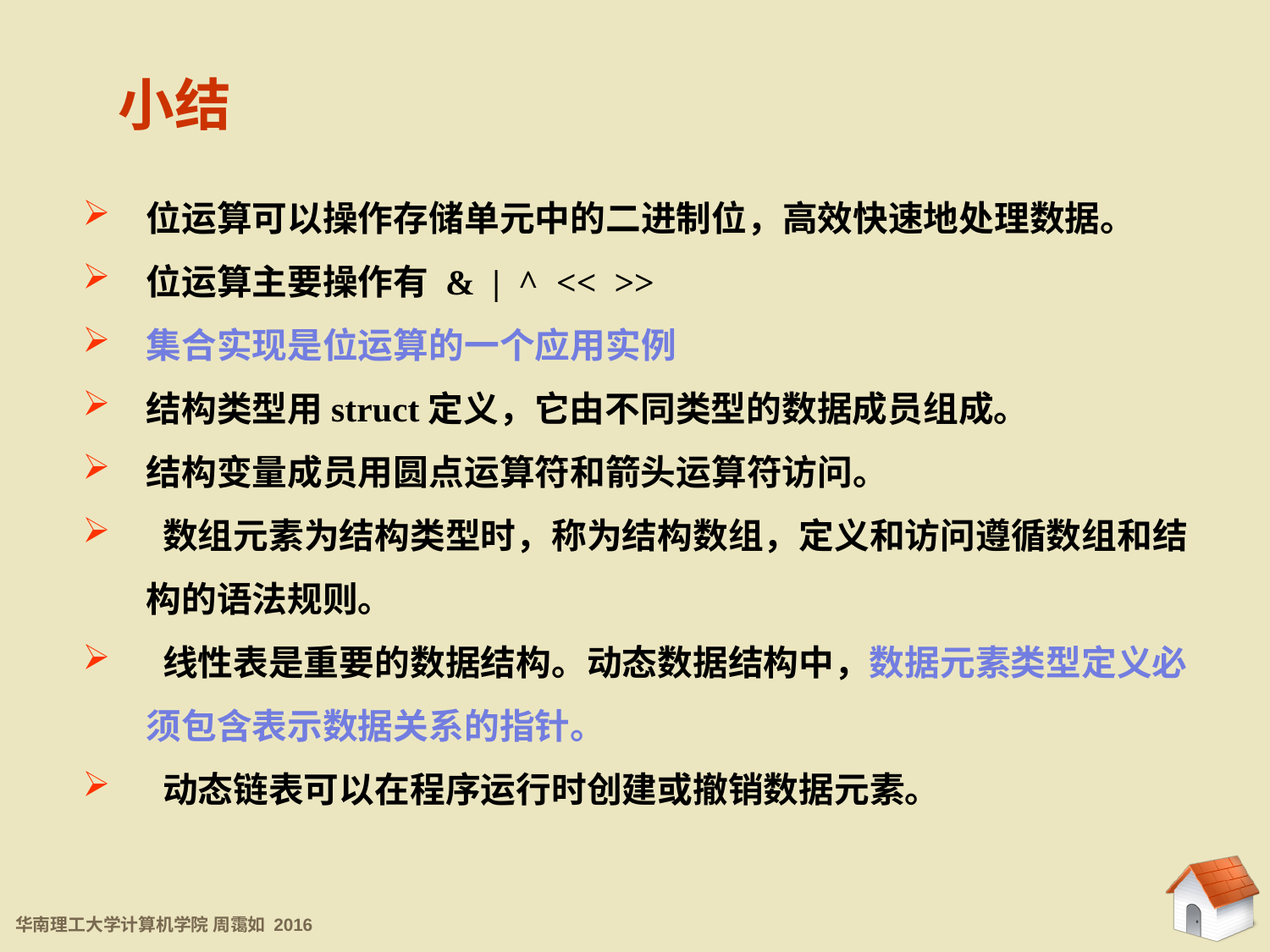

小结
位运算可以操作存储单元中的二进制位，高效快速地处理数据。
位运算主要操作有 &  |  ^  <<  >>
集合实现是位运算的一个应用实例
结构类型用struct定义，它由不同类型的数据成员组成。
结构变量成员用圆点运算符和箭头运算符访问。
 数组元素为结构类型时，称为结构数组，定义和访问遵循数组和结构的语法规则。
 线性表是重要的数据结构。动态数据结构中，数据元素类型定义必须包含表示数据关系的指针。
 动态链表可以在程序运行时创建或撤销数据元素。